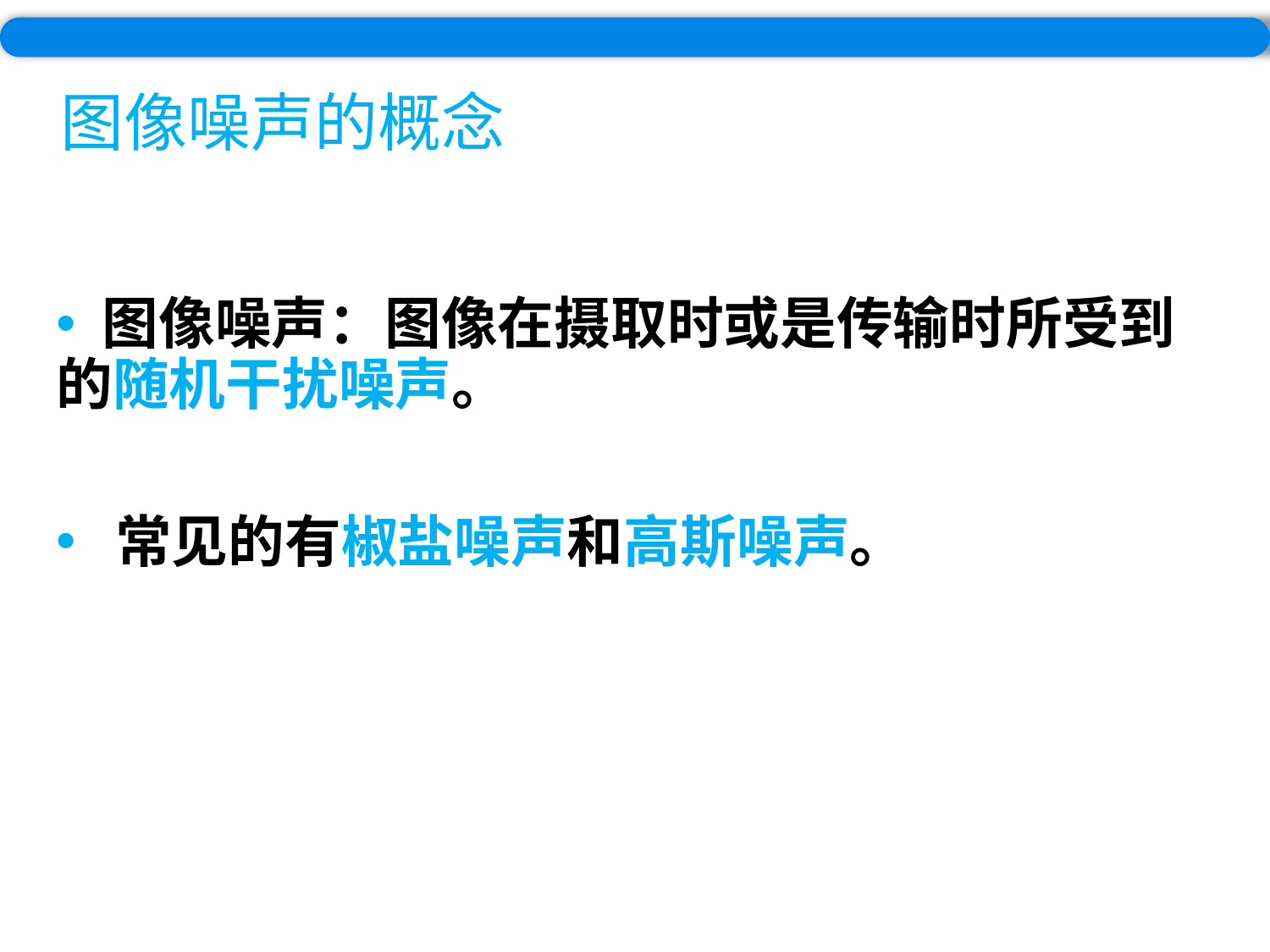

图像噪声的概念

 图像噪声：图像在摄取时或是传输时所受到的随机干扰噪声。

  常见的有椒盐噪声和高斯噪声。